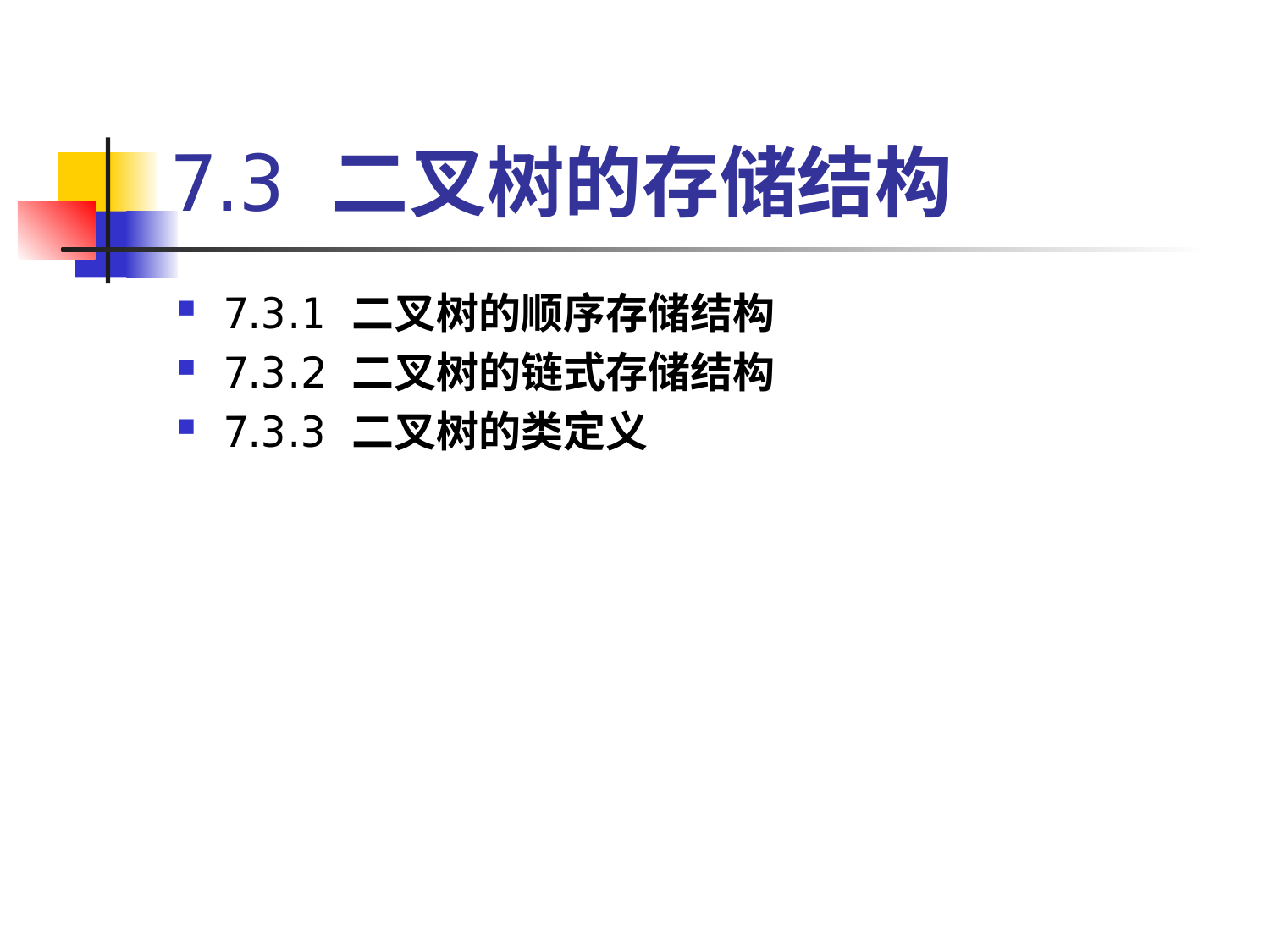

# 7.3 二叉树的存储结构
7.3.1 二叉树的顺序存储结构
7.3.2 二叉树的链式存储结构
7.3.3 二叉树的类定义